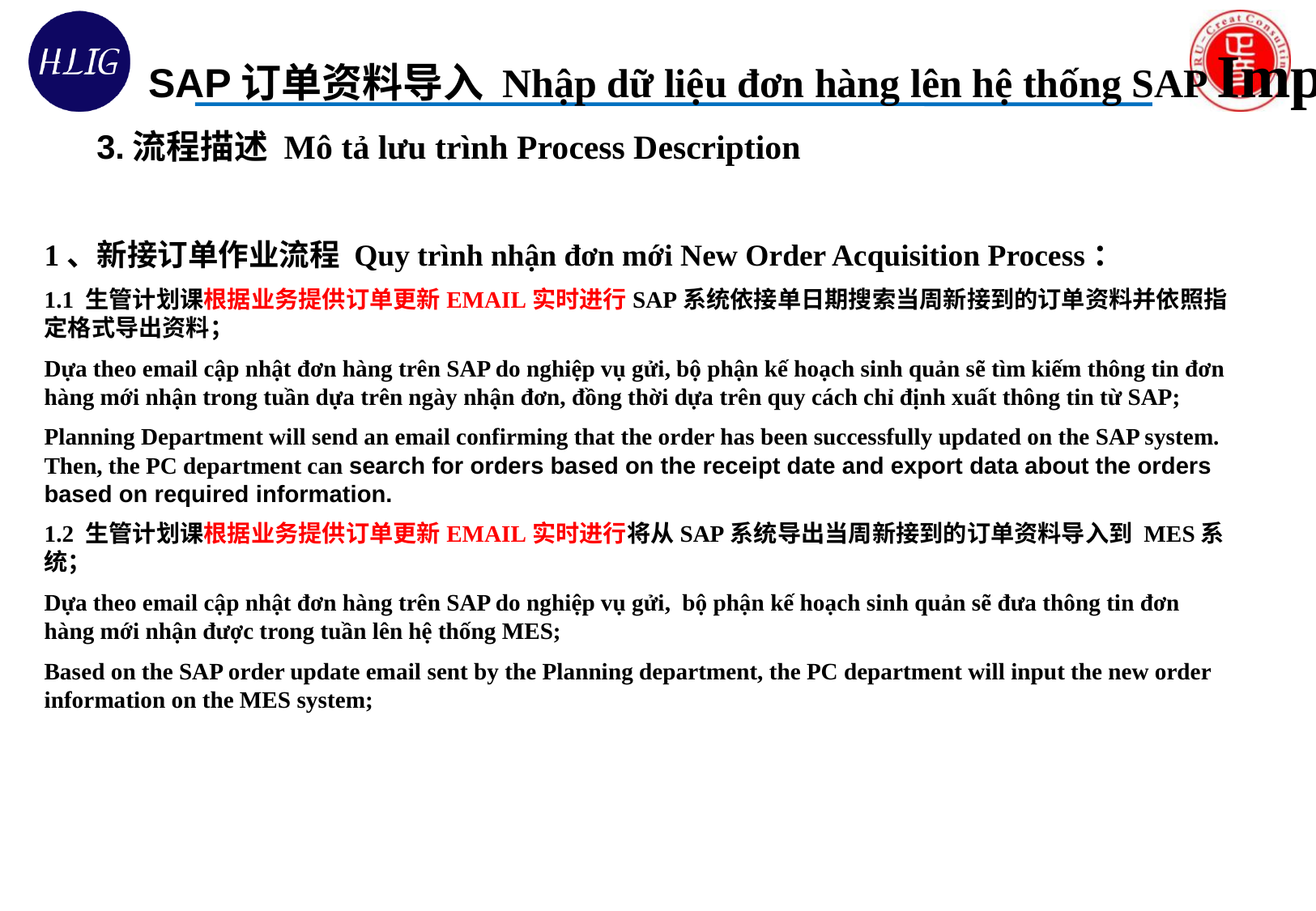

SAP订单资料导入 Nhập dữ liệu đơn hàng lên hệ thống SAP Import order data into SAP system
3.流程描述 Mô tả lưu trình Process Description
1、新接订单作业流程 Quy trình nhận đơn mới New Order Acquisition Process：
1.1 生管计划课根据业务提供订单更新EMAIL实时进行SAP系统依接单日期搜索当周新接到的订单资料并依照指定格式导出资料；
Dựa theo email cập nhật đơn hàng trên SAP do nghiệp vụ gửi, bộ phận kế hoạch sinh quản sẽ tìm kiếm thông tin đơn hàng mới nhận trong tuần dựa trên ngày nhận đơn, đồng thời dựa trên quy cách chỉ định xuất thông tin từ SAP;
Planning Department will send an email confirming that the order has been successfully updated on the SAP system. Then, the PC department can search for orders based on the receipt date and export data about the orders based on required information.
1.2 生管计划课根据业务提供订单更新EMAIL实时进行将从SAP系统导出当周新接到的订单资料导入到 MES系统；
Dựa theo email cập nhật đơn hàng trên SAP do nghiệp vụ gửi,  bộ phận kế hoạch sinh quản sẽ đưa thông tin đơn hàng mới nhận được trong tuần lên hệ thống MES;
Based on the SAP order update email sent by the Planning department, the PC department will input the new order information on the MES system;